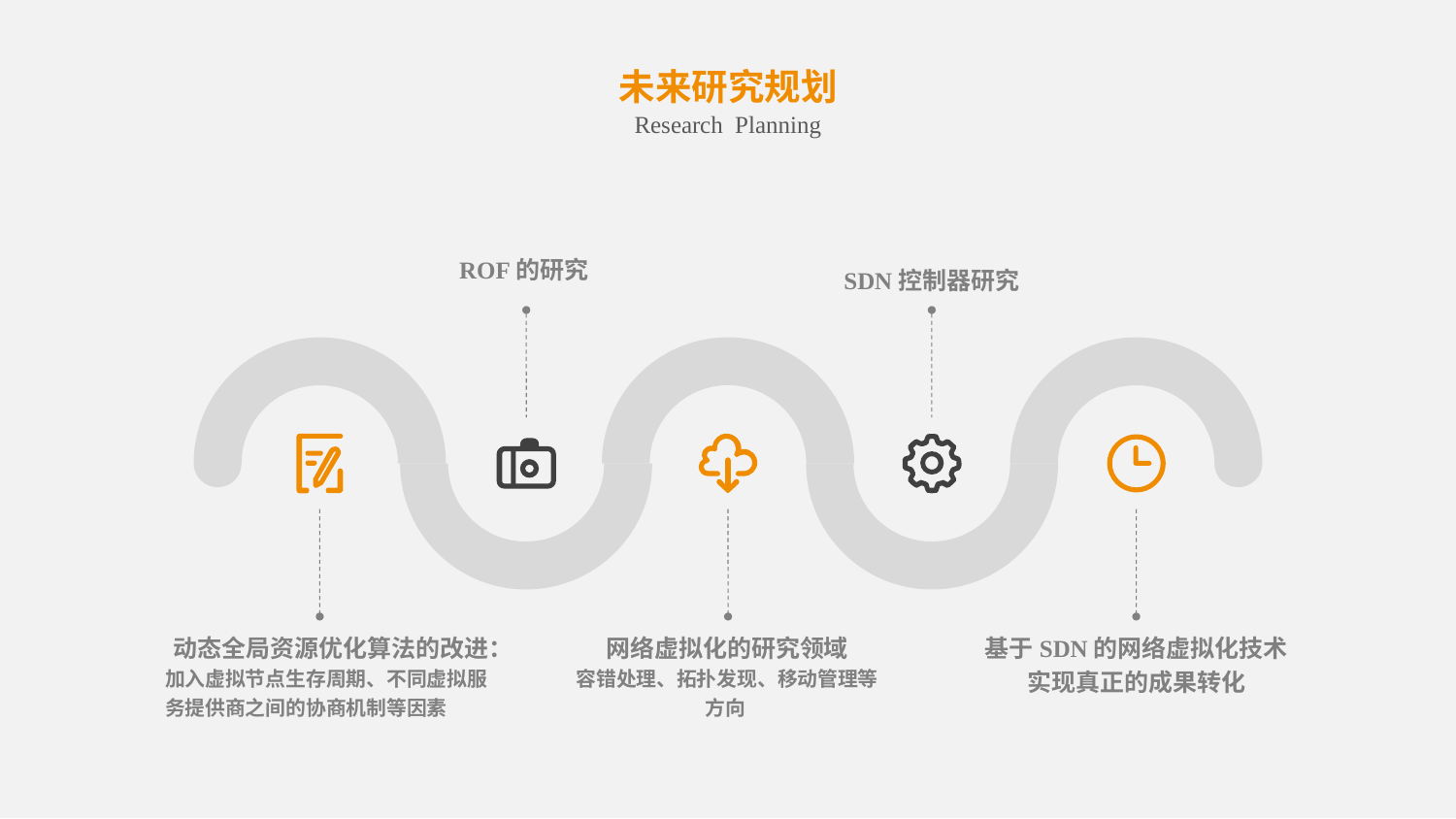

未来研究规划
Research  Planning
ROF的研究

SDN控制器研究

动态全局资源优化算法的改进：
加入虚拟节点生存周期、不同虚拟服务提供商之间的协商机制等因素

网络虚拟化的研究领域
容错处理、拓扑发现、移动管理等方向
基于SDN的网络虚拟化技术实现真正的成果转化